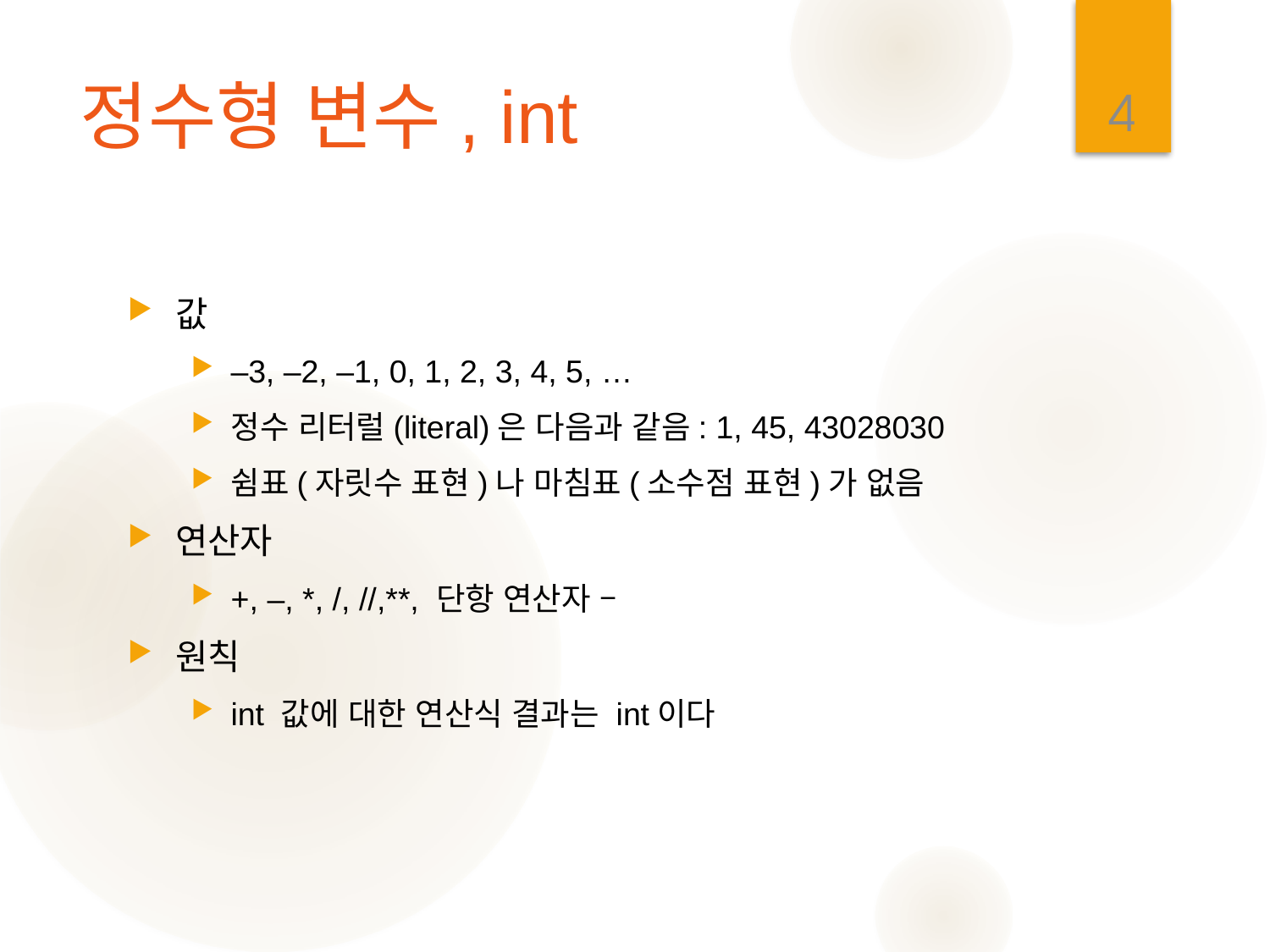

4
# 정수형 변수, int
값
–3, –2, –1, 0, 1, 2, 3, 4, 5, …
정수 리터럴(literal)은 다음과 같음: 1, 45, 43028030
쉼표(자릿수 표현)나 마침표(소수점 표현)가 없음
연산자
+, –, *, /, //,**, 단항 연산자 –
원칙
int 값에 대한 연산식 결과는 int이다